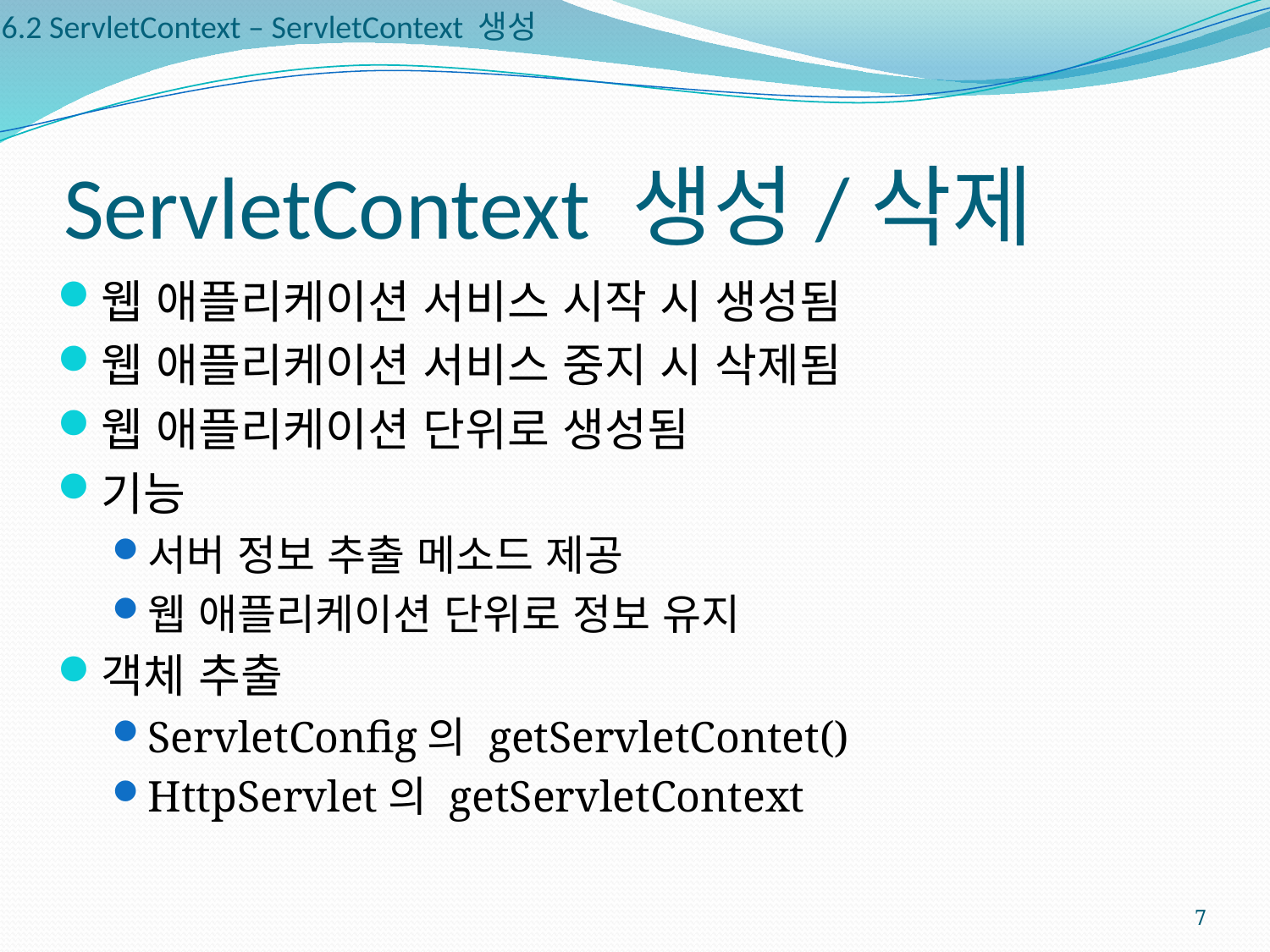

6.2 ServletContext – ServletContext 생성
# ServletContext 생성/삭제
웹 애플리케이션 서비스 시작 시 생성됨
웹 애플리케이션 서비스 중지 시 삭제됨
웹 애플리케이션 단위로 생성됨
기능
서버 정보 추출 메소드 제공
웹 애플리케이션 단위로 정보 유지
객체 추출
ServletConfig의 getServletContet()
HttpServlet의 getServletContext
7